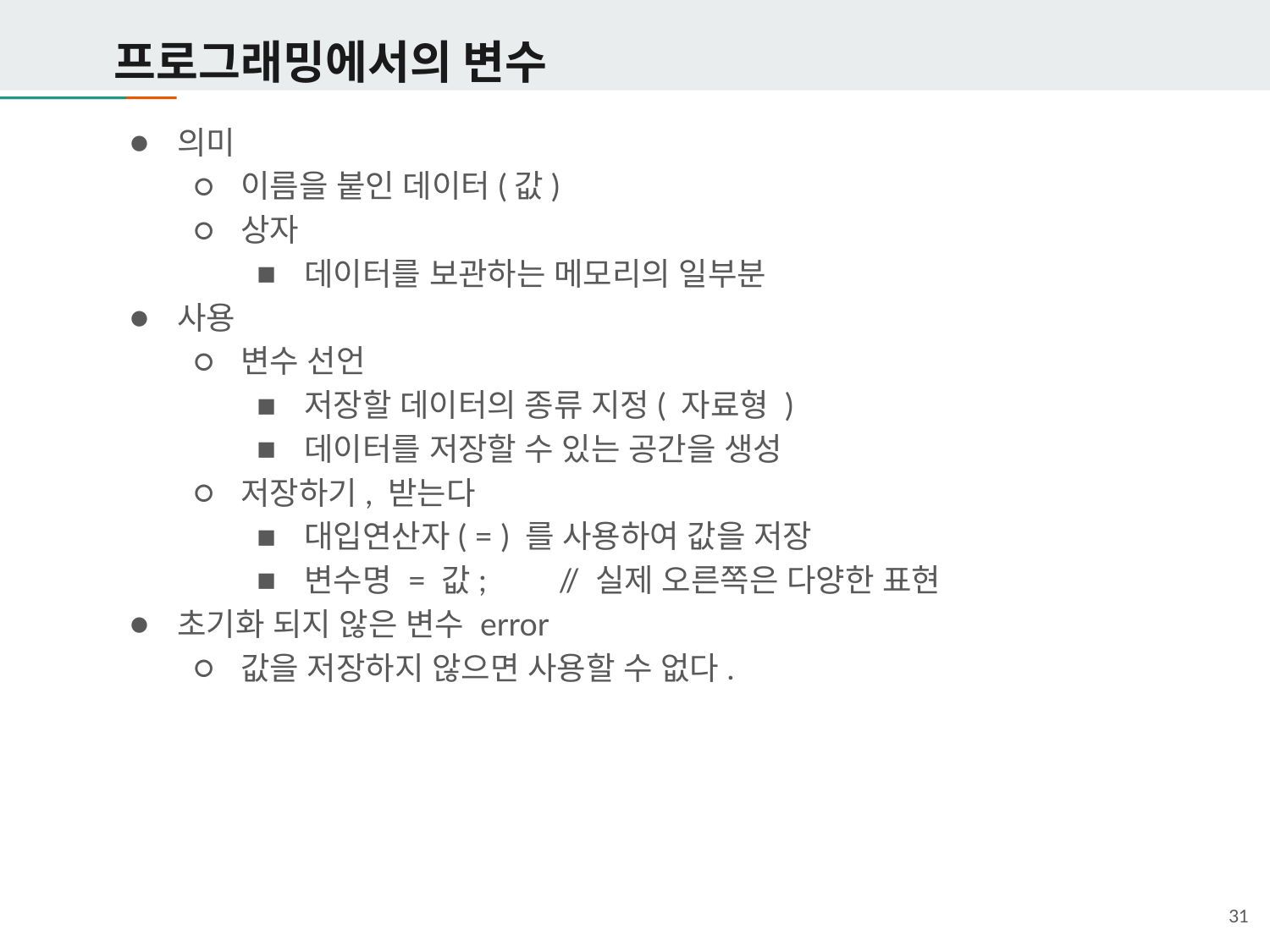

# 프로그래밍에서의 변수
의미
이름을 붙인 데이터(값)
상자
데이터를 보관하는 메모리의 일부분
사용
변수 선언
저장할 데이터의 종류 지정( 자료형 )
데이터를 저장할 수 있는 공간을 생성
저장하기, 받는다
대입연산자( = ) 를 사용하여 값을 저장
변수명 = 값;	// 실제 오른쪽은 다양한 표현
초기화 되지 않은 변수 error
값을 저장하지 않으면 사용할 수 없다.
31